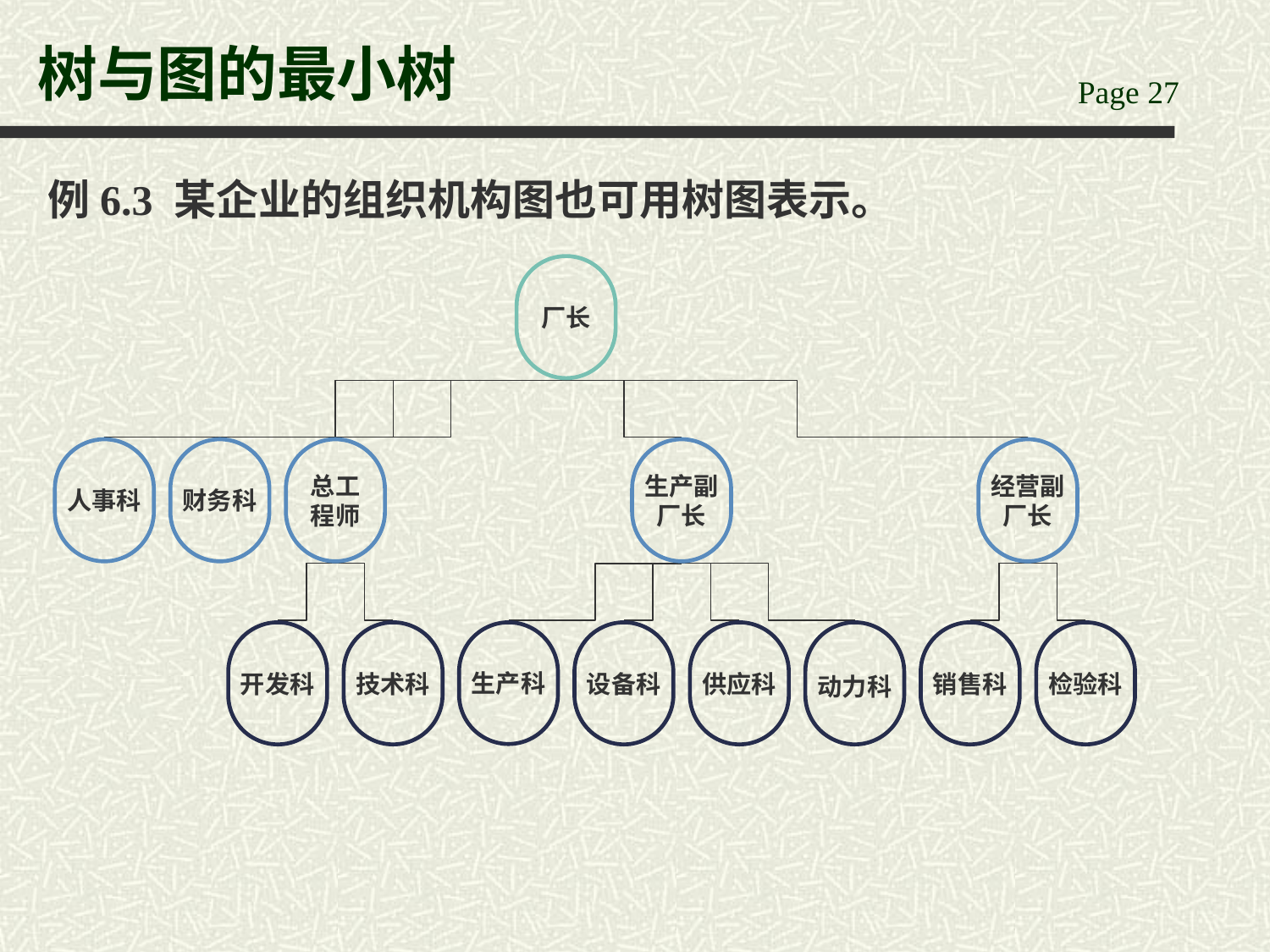

# 树与图的最小树
例6.3 某企业的组织机构图也可用树图表示。
厂长
人事科
财务科
总工
程师
生产副
厂长
经营副
厂长
开发科
技术科
生产科
设备科
供应科
动力科
销售科
检验科